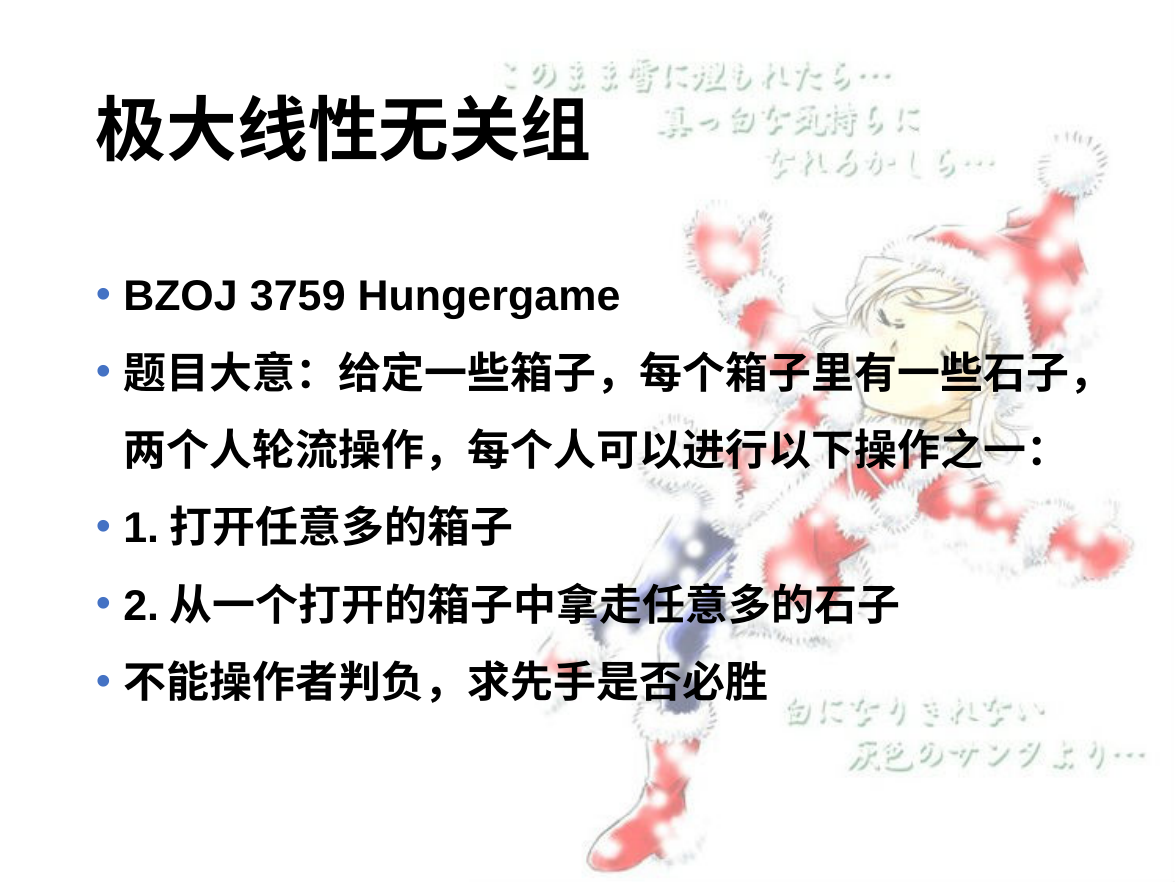

# 极大线性无关组
BZOJ 3759 Hungergame
题目大意：给定一些箱子，每个箱子里有一些石子，两个人轮流操作，每个人可以进行以下操作之一：
1.打开任意多的箱子
2.从一个打开的箱子中拿走任意多的石子
不能操作者判负，求先手是否必胜